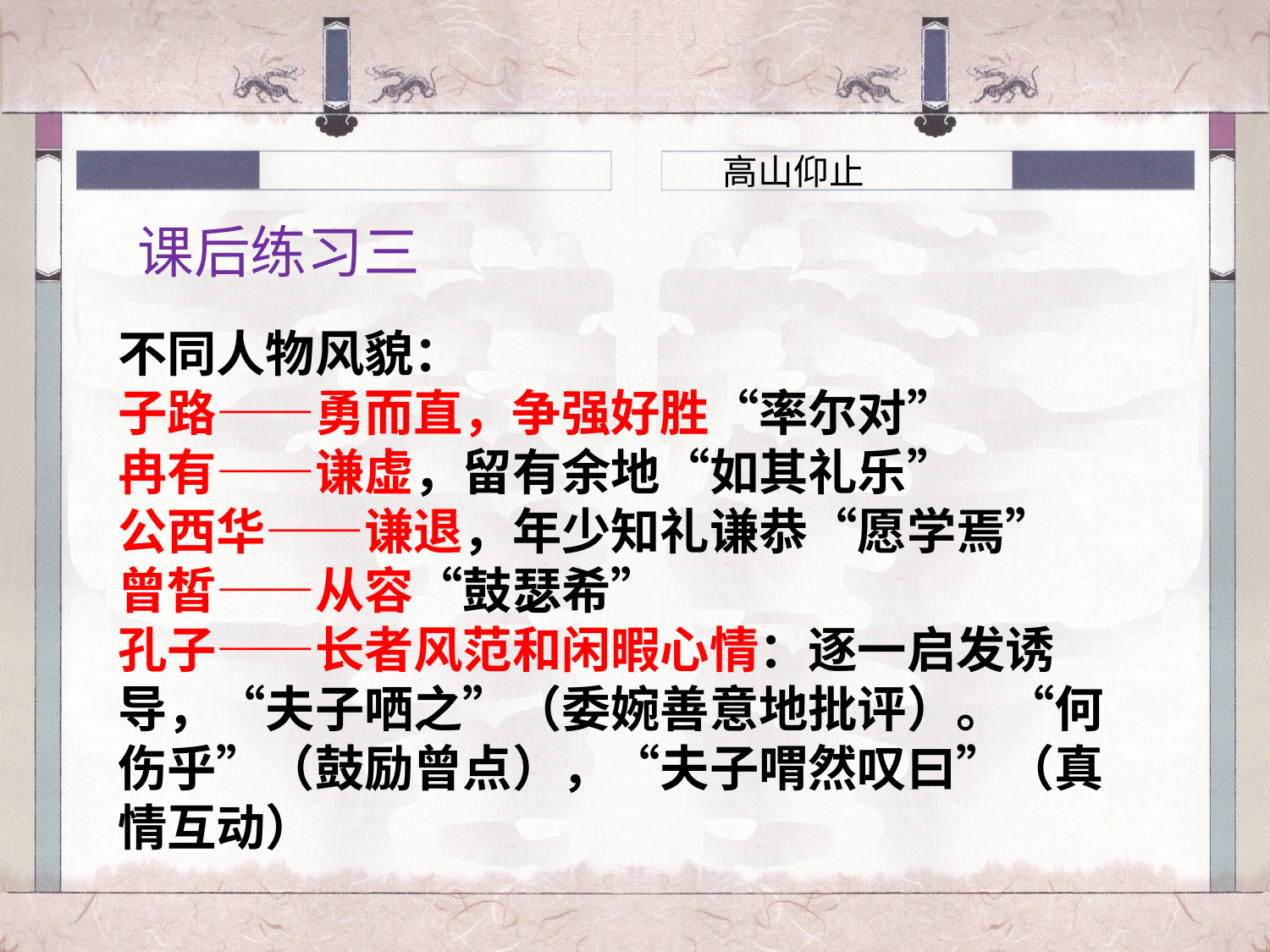

高山仰止
课后练习三
不同人物风貌：
子路——勇而直，争强好胜“率尔对”
冉有——谦虚，留有余地“如其礼乐”
公西华——谦退，年少知礼谦恭“愿学焉”
曾皙——从容“鼓瑟希”
孔子——长者风范和闲暇心情：逐一启发诱导，“夫子哂之”（委婉善意地批评）。“何伤乎”（鼓励曾点），“夫子喟然叹曰”（真情互动）